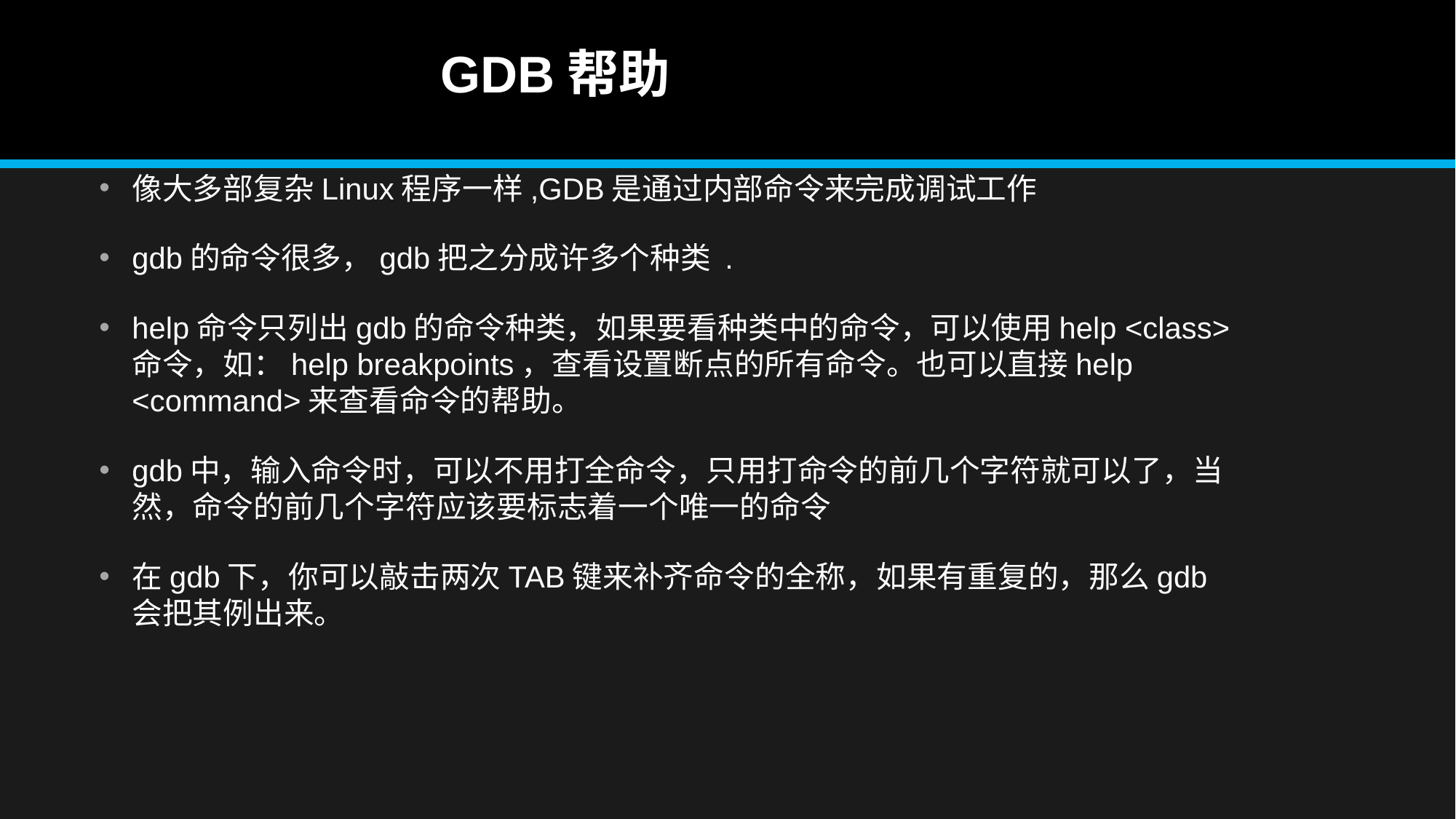

# GDB帮助
像大多部复杂Linux程序一样,GDB是通过内部命令来完成调试工作
gdb的命令很多，gdb把之分成许多个种类 .
help命令只列出gdb的命令种类，如果要看种类中的命令，可以使用help <class> 命令，如：help breakpoints，查看设置断点的所有命令。也可以直接help <command>来查看命令的帮助。
gdb中，输入命令时，可以不用打全命令，只用打命令的前几个字符就可以了，当然，命令的前几个字符应该要标志着一个唯一的命令
在gdb下，你可以敲击两次TAB键来补齐命令的全称，如果有重复的，那么gdb会把其例出来。